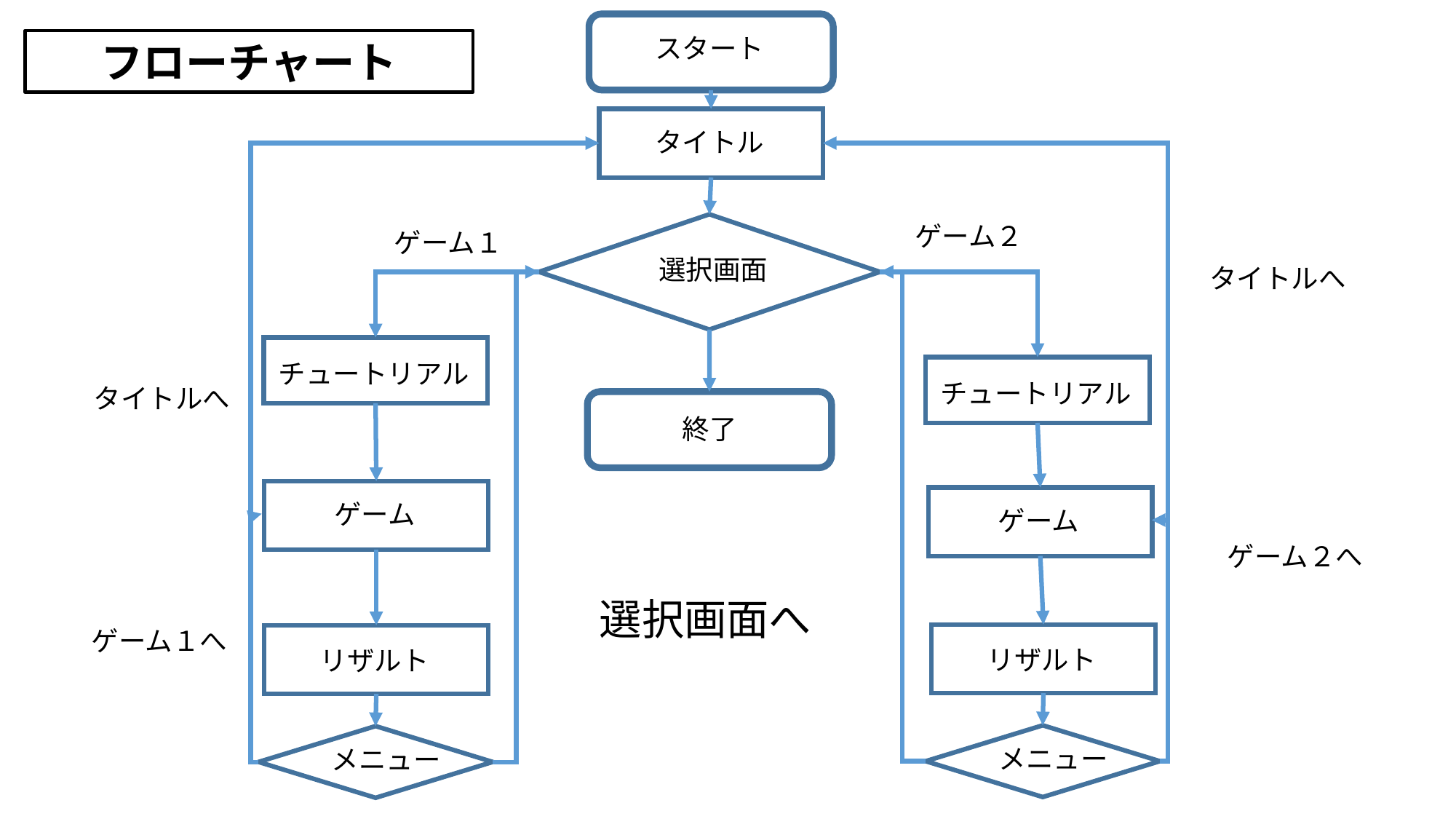

スタート
フローチャート

タイトル
ゲーム２

ゲーム１
選択画面
タイトルへ

チュートリアル

チュートリアル
タイトルへ

終了

ゲーム
ゲーム
ゲーム２へ
選択画面へ
ゲーム１へ

リザルト
リザルト

メニュー
メニュー